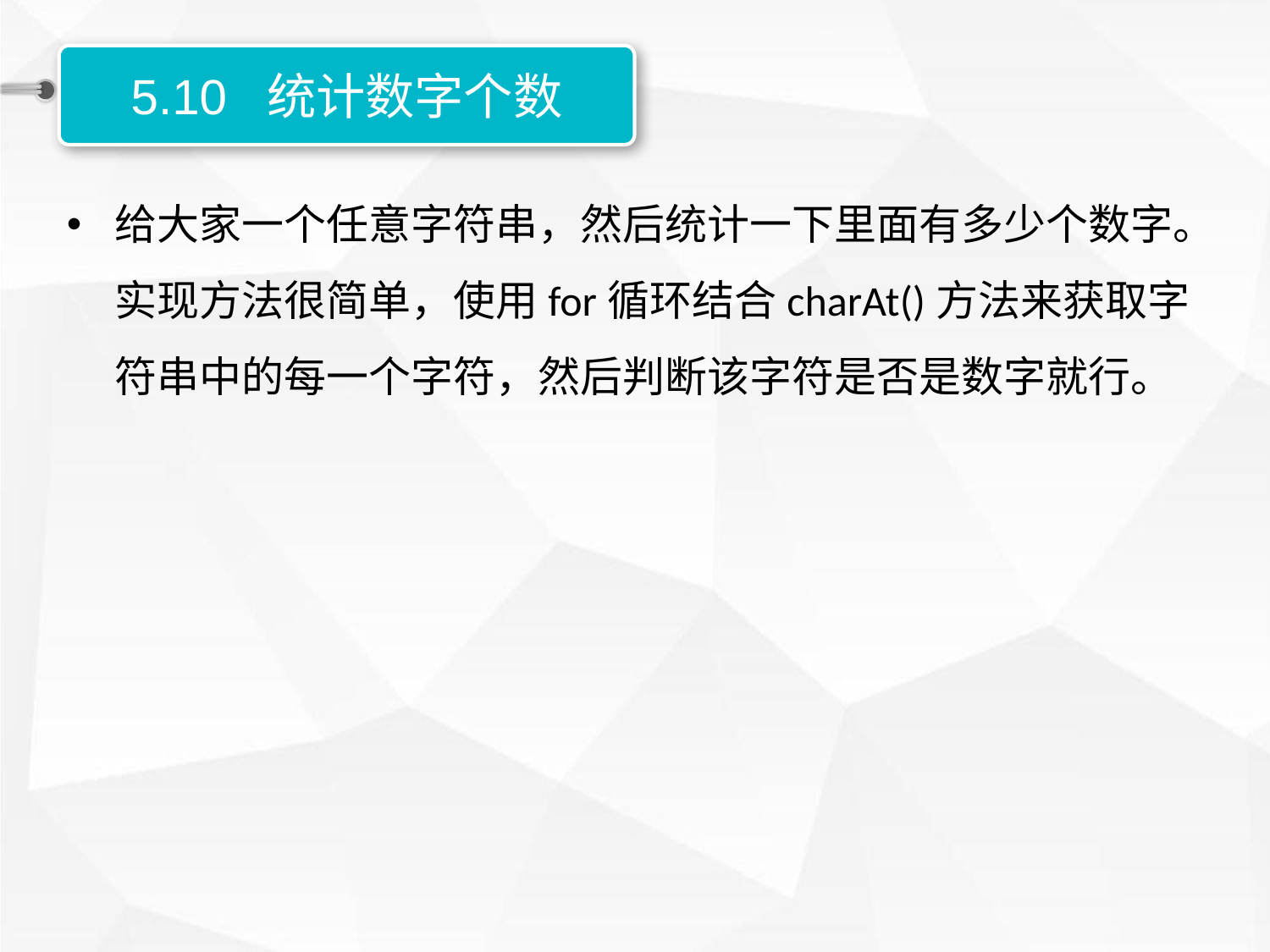

5.10  统计数字个数

给大家一个任意字符串，然后统计一下里面有多少个数字。实现方法很简单，使用for循环结合charAt()方法来获取字符串中的每一个字符，然后判断该字符是否是数字就行。